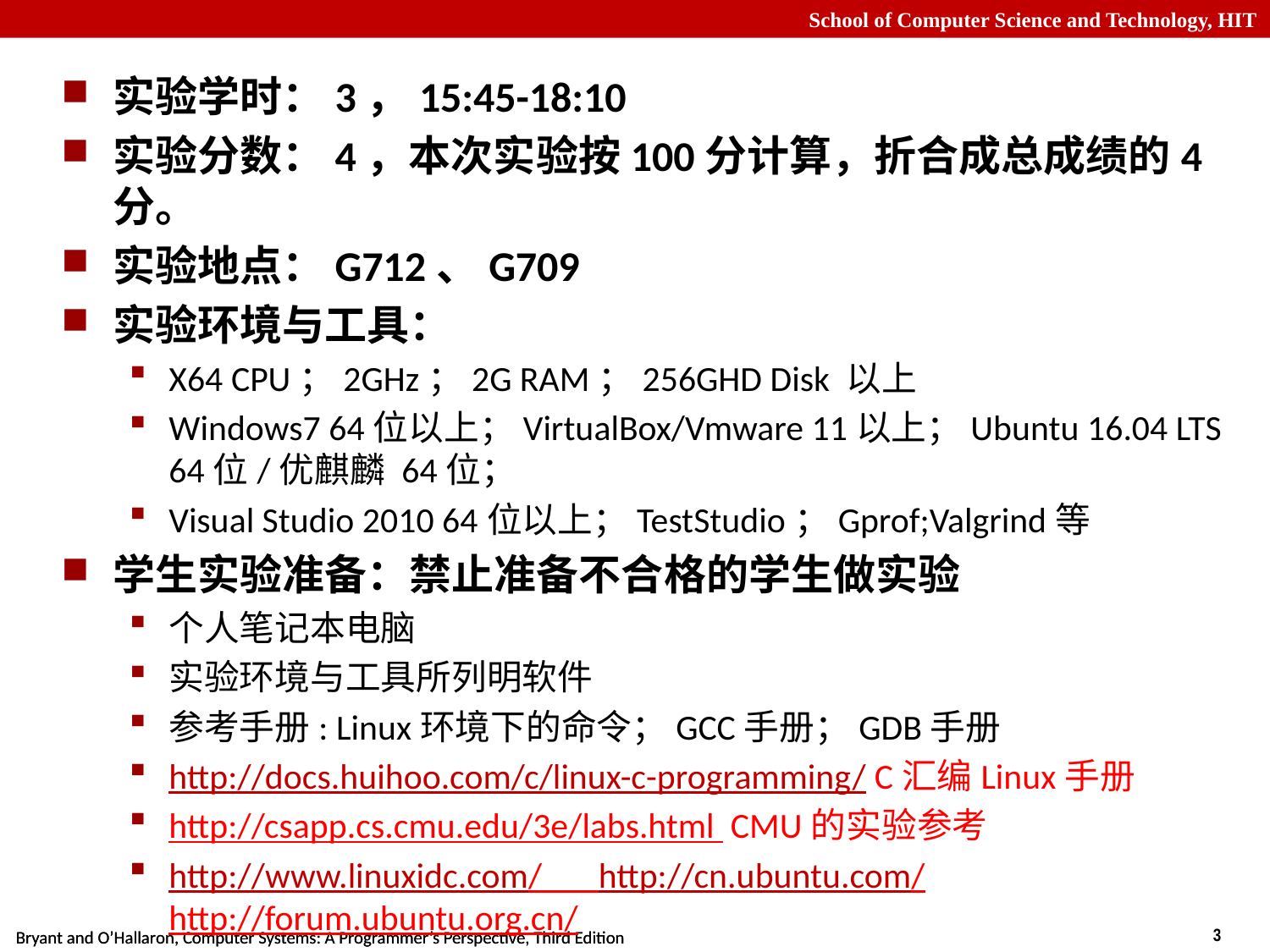

实验学时：3，15:45-18:10
实验分数：4，本次实验按100分计算，折合成总成绩的4分。
实验地点：G712、G709
实验环境与工具：
X64 CPU；2GHz；2G RAM；256GHD Disk 以上
Windows7 64位以上；VirtualBox/Vmware 11以上；Ubuntu 16.04 LTS 64位/优麒麟 64位；
Visual Studio 2010 64位以上；TestStudio；Gprof;Valgrind等
学生实验准备：禁止准备不合格的学生做实验
个人笔记本电脑
实验环境与工具所列明软件
参考手册: Linux环境下的命令；GCC手册；GDB手册
http://docs.huihoo.com/c/linux-c-programming/ C汇编Linux手册
http://csapp.cs.cmu.edu/3e/labs.html  CMU的实验参考
http://www.linuxidc.com/       http://cn.ubuntu.com/ http://forum.ubuntu.org.cn/